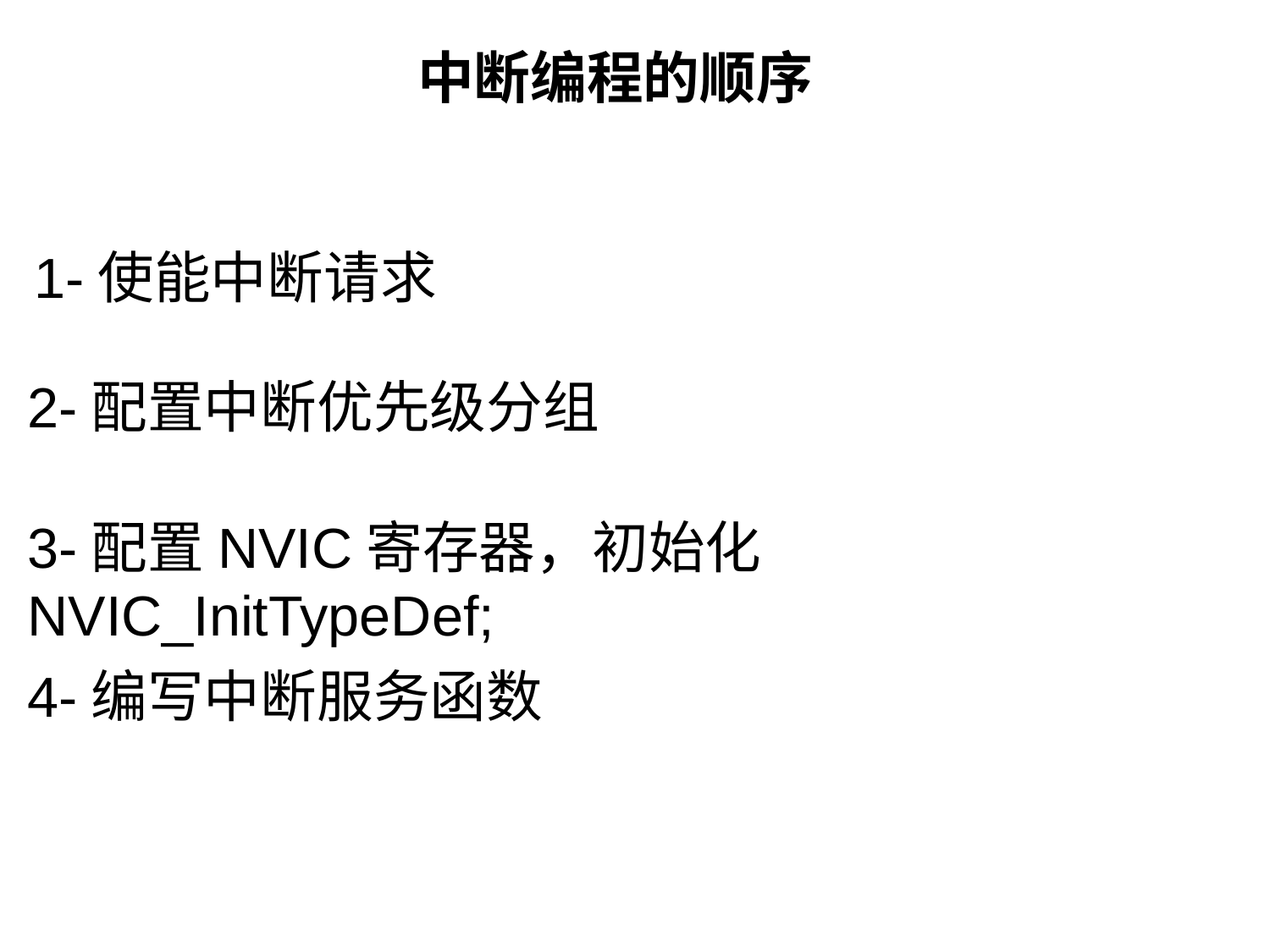

中断编程的顺序
1-使能中断请求
2-配置中断优先级分组
3-配置NVIC寄存器，初始化NVIC_InitTypeDef;
4-编写中断服务函数